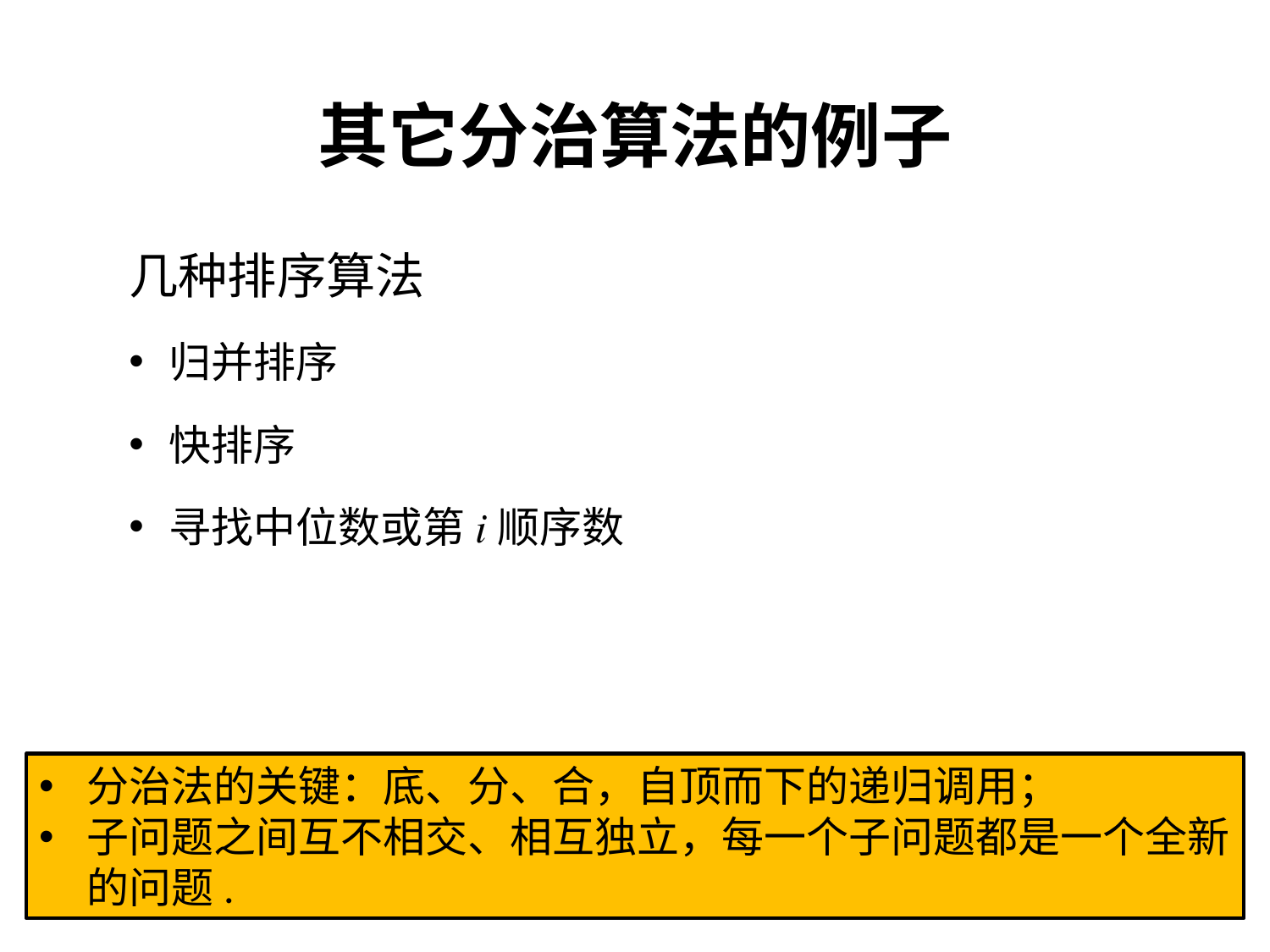

# 其它分治算法的例子
几种排序算法
归并排序
快排序
寻找中位数或第i顺序数

分治法的关键：底、分、合，自顶而下的递归调用；
子问题之间互不相交、相互独立，每一个子问题都是一个全新的问题.